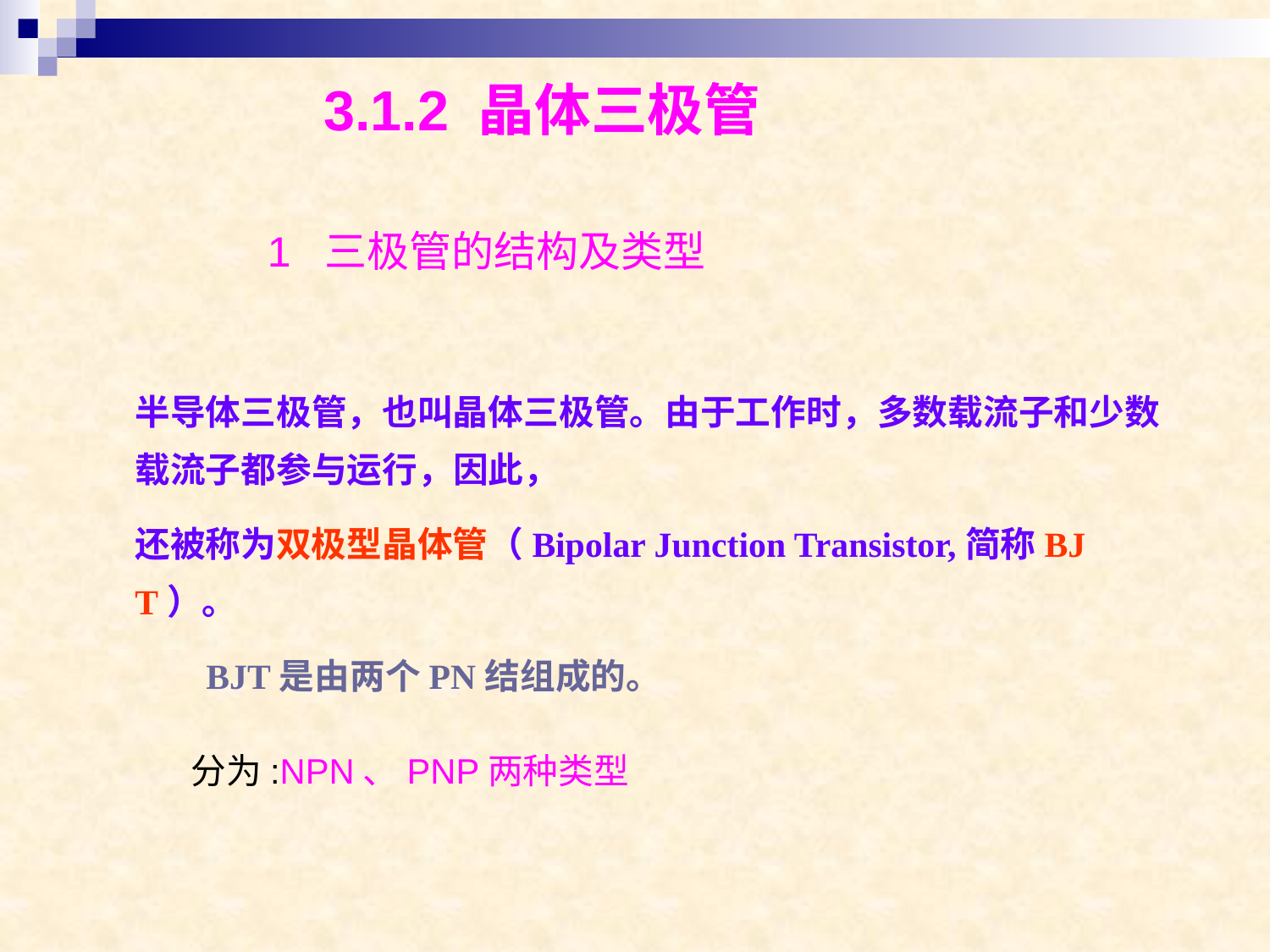

3.1.2 晶体三极管
1  三极管的结构及类型
半导体三极管，也叫晶体三极管。由于工作时，多数载流子和少数载流子都参与运行，因此，
还被称为双极型晶体管（Bipolar Junction Transistor,简称BJT）。
        BJT是由两个PN结组成的。
分为:NPN、PNP两种类型